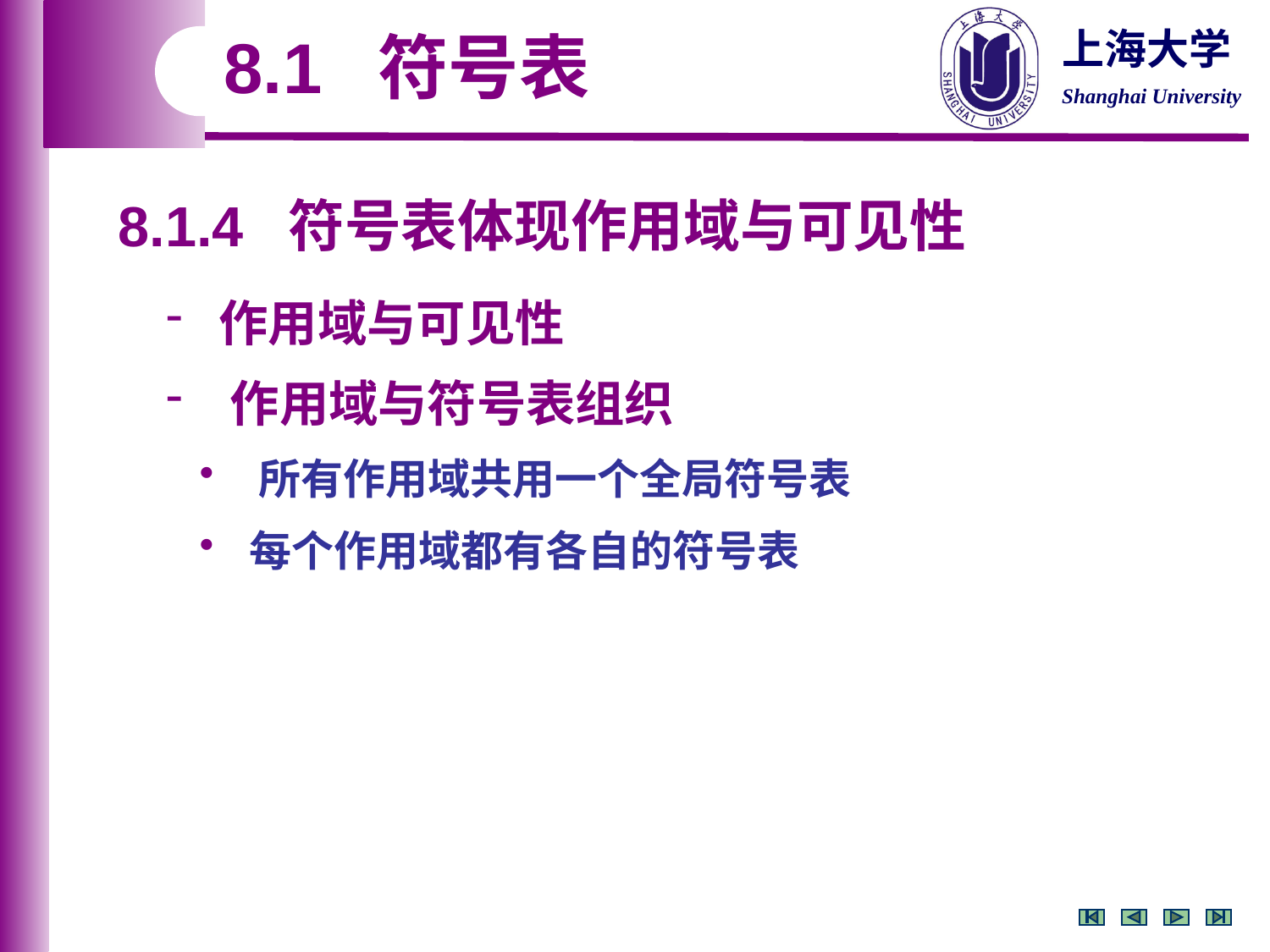

8.1  符号表
8.1.4  符号表体现作用域与可见性
 作用域与可见性

  作用域与符号表组织

  所有作用域共用一个全局符号表

 每个作用域都有各自的符号表